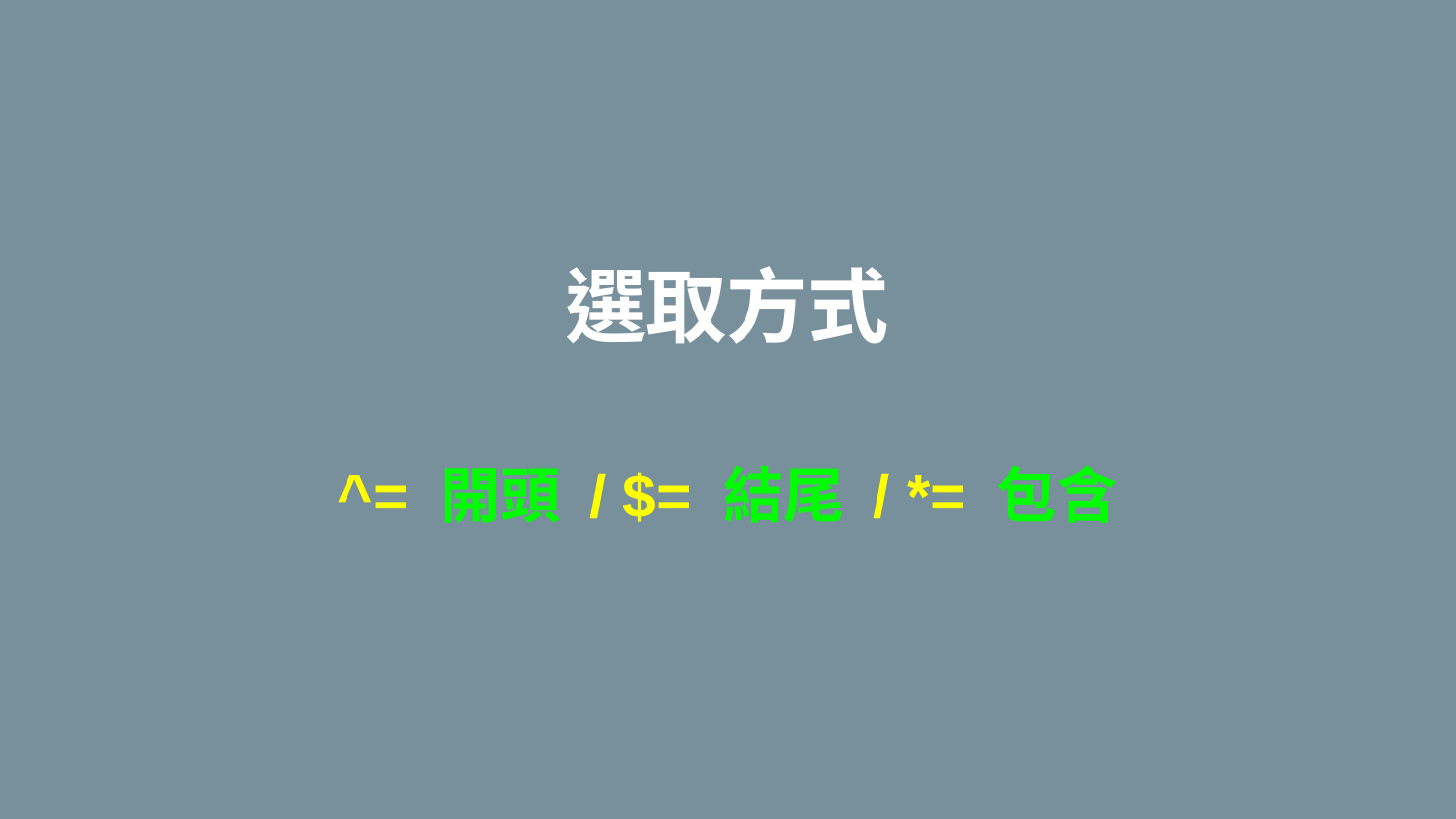

# 選取方式
^= 開頭 / $= 結尾 / *= 包含